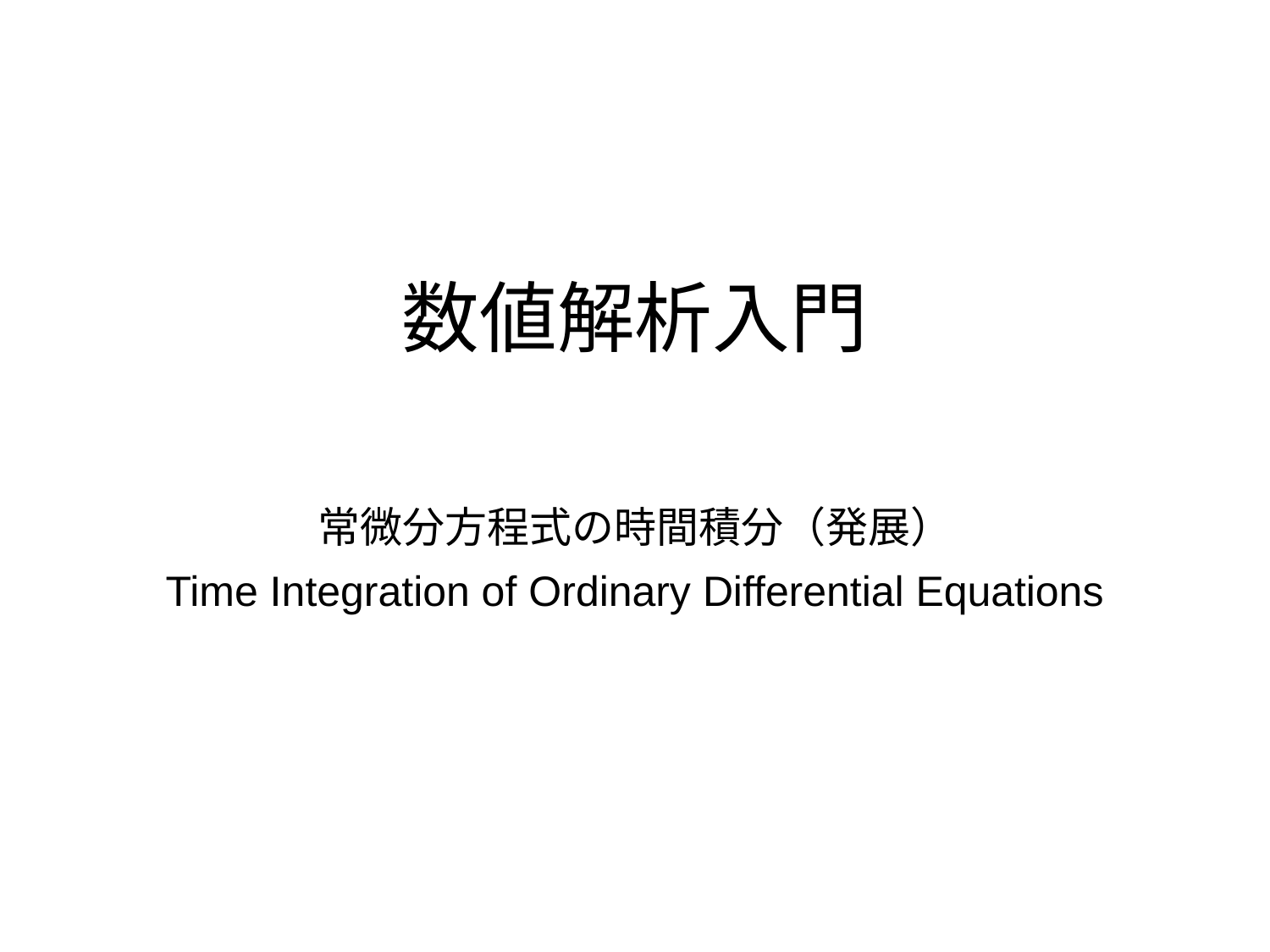

# 数値解析入門
常微分方程式の時間積分（発展）
Time Integration of Ordinary Differential Equations